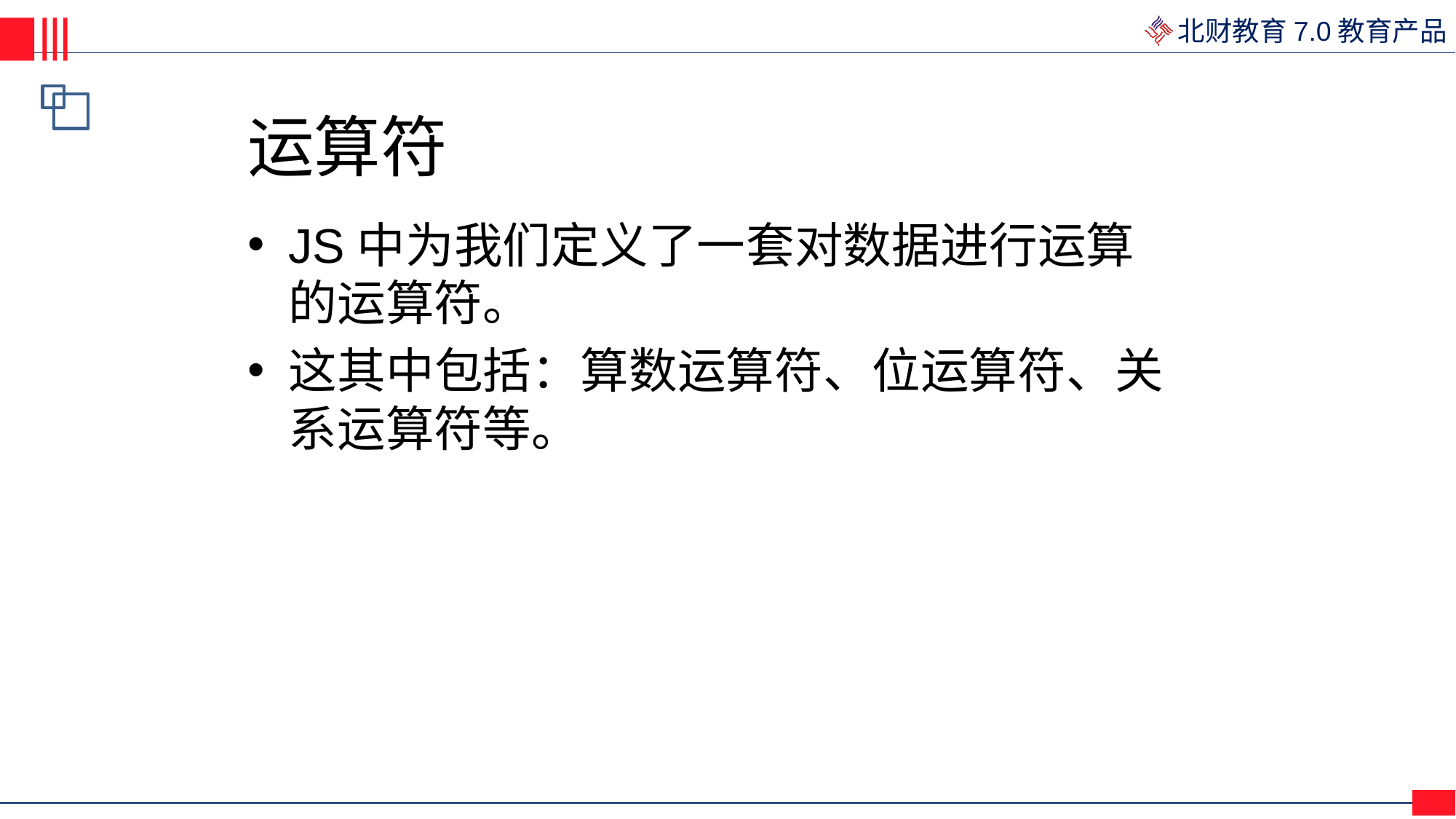

# 运算符
JS中为我们定义了一套对数据进行运算的运算符。
这其中包括：算数运算符、位运算符、关 系运算符等。